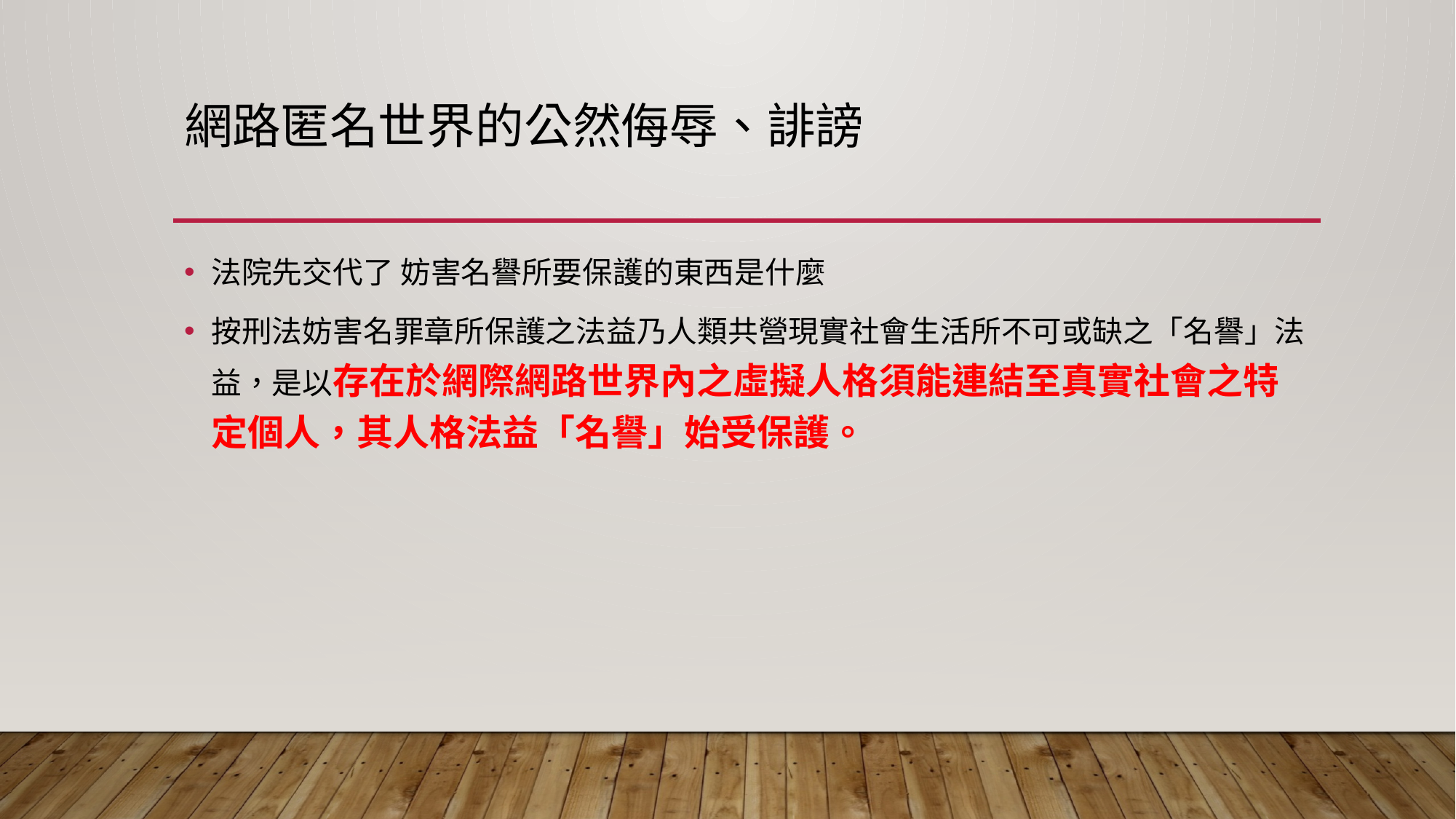

# 網路匿名世界的公然侮辱、誹謗
法院先交代了 妨害名譽所要保護的東西是什麼
按刑法妨害名罪章所保護之法益乃人類共營現實社會生活所不可或缺之「名譽」法益，是以存在於網際網路世界內之虛擬人格須能連結至真實社會之特定個人，其人格法益「名譽」始受保護。